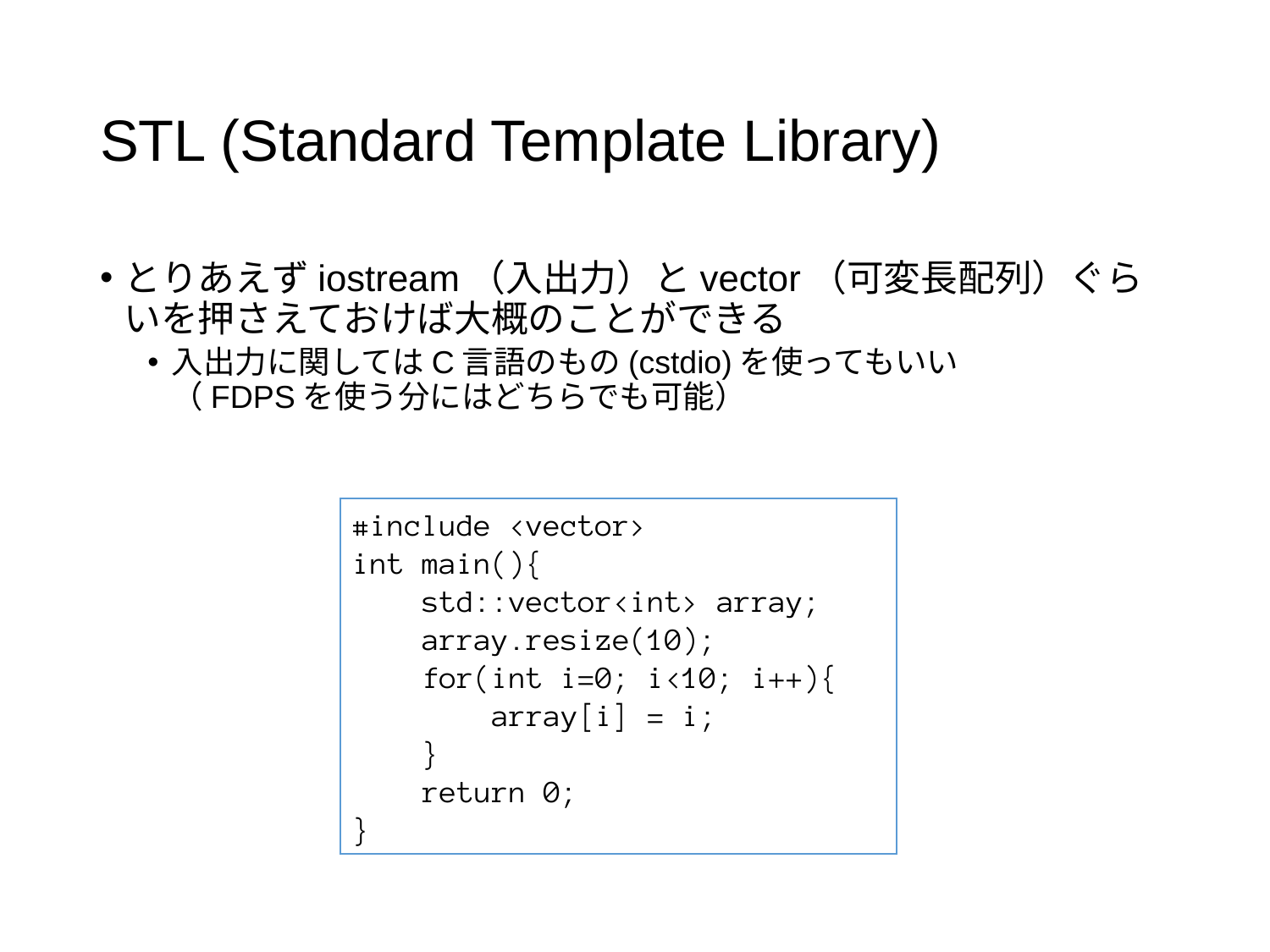

# STL (Standard Template Library)
とりあえずiostream（入出力）とvector（可変長配列）ぐらいを押さえておけば大概のことができる
入出力に関してはC言語のもの(cstdio)を使ってもいい
（FDPSを使う分にはどちらでも可能）
#include <vector>
int main(){
    std::vector<int> array;
    array.resize(10);
    for(int i=0; i<10; i++){
        array[i] = i;
    }
    return 0;
}